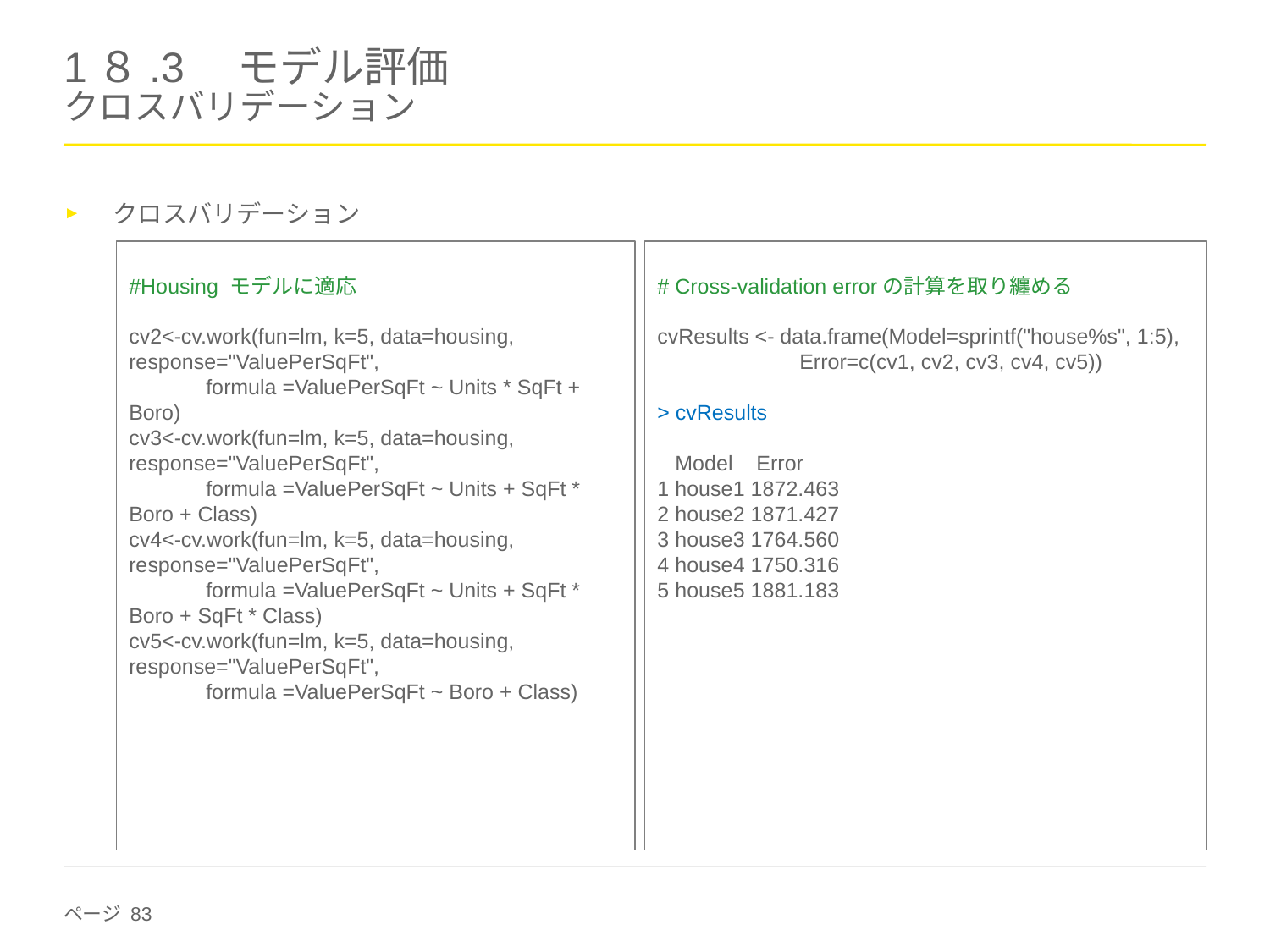

# 1８.3　モデル評価 クロスバリデーション
クロスバリデーション

#Housing モデルに適応

cv2<-cv.work(fun=lm, k=5, data=housing, response="ValuePerSqFt",
             formula =ValuePerSqFt ~ Units * SqFt + Boro)
cv3<-cv.work(fun=lm, k=5, data=housing, response="ValuePerSqFt",
             formula =ValuePerSqFt ~ Units + SqFt * Boro + Class)
cv4<-cv.work(fun=lm, k=5, data=housing, response="ValuePerSqFt",
             formula =ValuePerSqFt ~ Units + SqFt * Boro + SqFt * Class)
cv5<-cv.work(fun=lm, k=5, data=housing, response="ValuePerSqFt",
             formula =ValuePerSqFt ~ Boro + Class)

# Cross-validation errorの計算を取り纏める

cvResults <- data.frame(Model=sprintf("house%s", 1:5),
                        Error=c(cv1, cv2, cv3, cv4, cv5))

> cvResults

   Model    Error
1 house1 1872.463
2 house2 1871.427
3 house3 1764.560
4 house4 1750.316
5 house5 1881.183